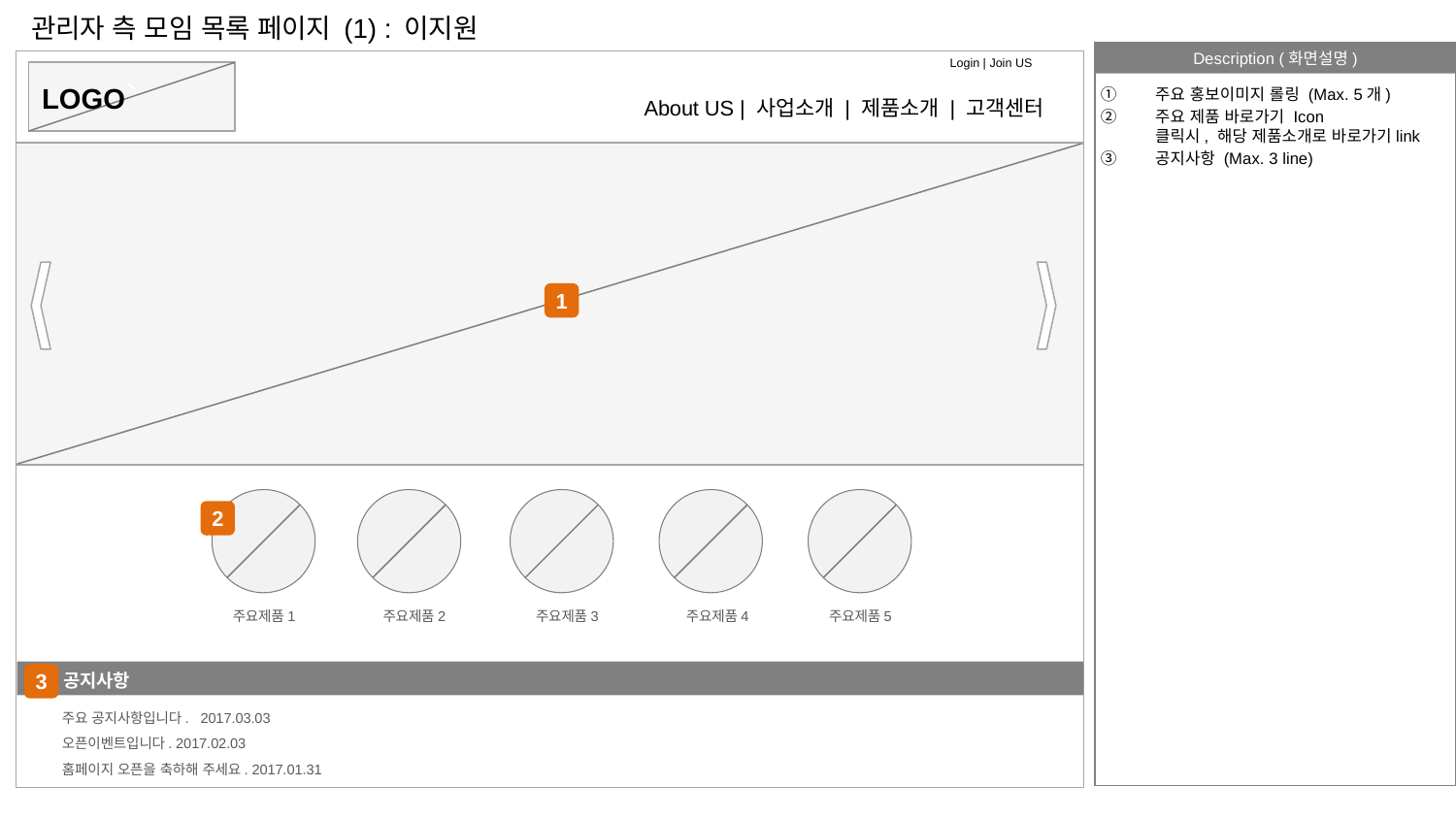

# 관리자 측 모임 목록 페이지 (1) : 이지원
Login | Join US

`
`
LOGO
주요 홍보이미지 롤링 (Max. 5개)
주요 제품 바로가기 Icon
클릭시, 해당 제품소개로 바로가기link
공지사항 (Max. 3 line)
About US | 사업소개 | 제품소개 | 고객센터
`

1

2
주요제품1
주요제품2
주요제품3
주요제품4
주요제품5

공지사항
3
주요 공지사항입니다.   2017.03.03
오픈이벤트입니다. 2017.02.03
홈페이지 오픈을 축하해 주세요. 2017.01.31